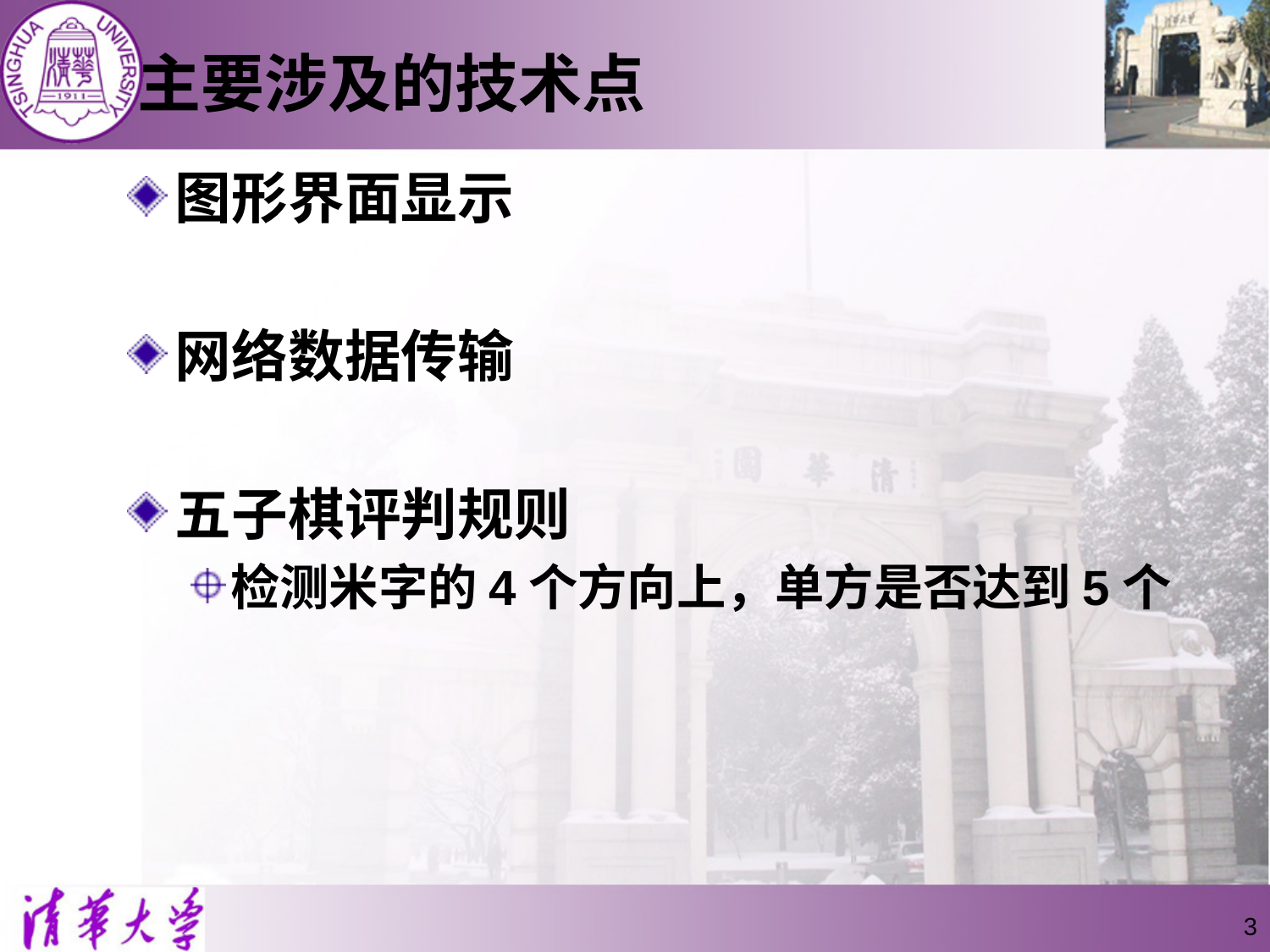

# 主要涉及的技术点
图形界面显示

网络数据传输

五子棋评判规则
检测米字的4个方向上，单方是否达到5个
3